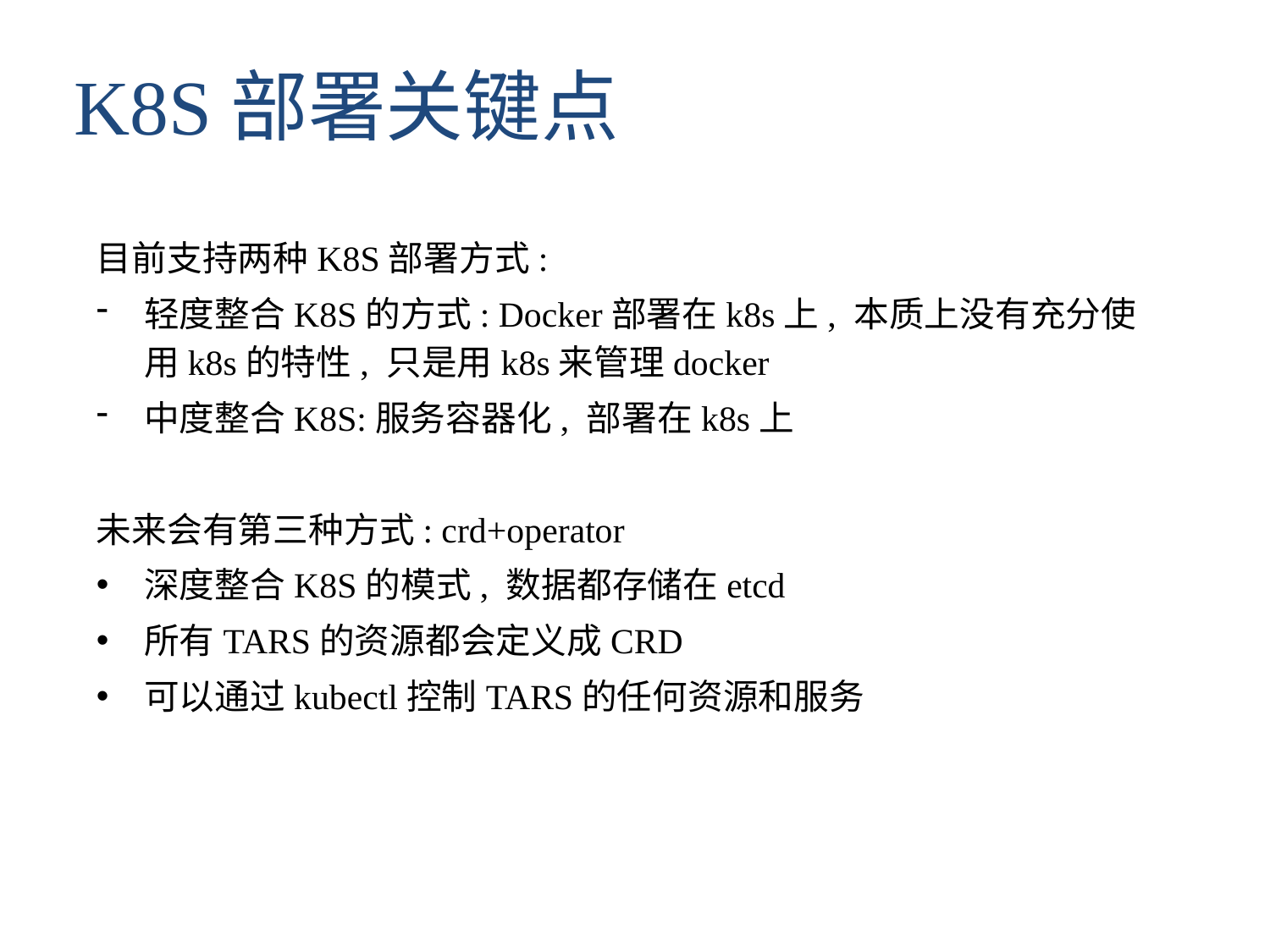

K8S部署关键点
目前支持两种K8S部署方式:
轻度整合K8S的方式: Docker部署在k8s上, 本质上没有充分使用k8s的特性, 只是用k8s来管理docker
中度整合K8S:服务容器化, 部署在k8s上

未来会有第三种方式: crd+operator
深度整合K8S的模式, 数据都存储在etcd
所有TARS的资源都会定义成CRD
可以通过kubectl控制TARS的任何资源和服务